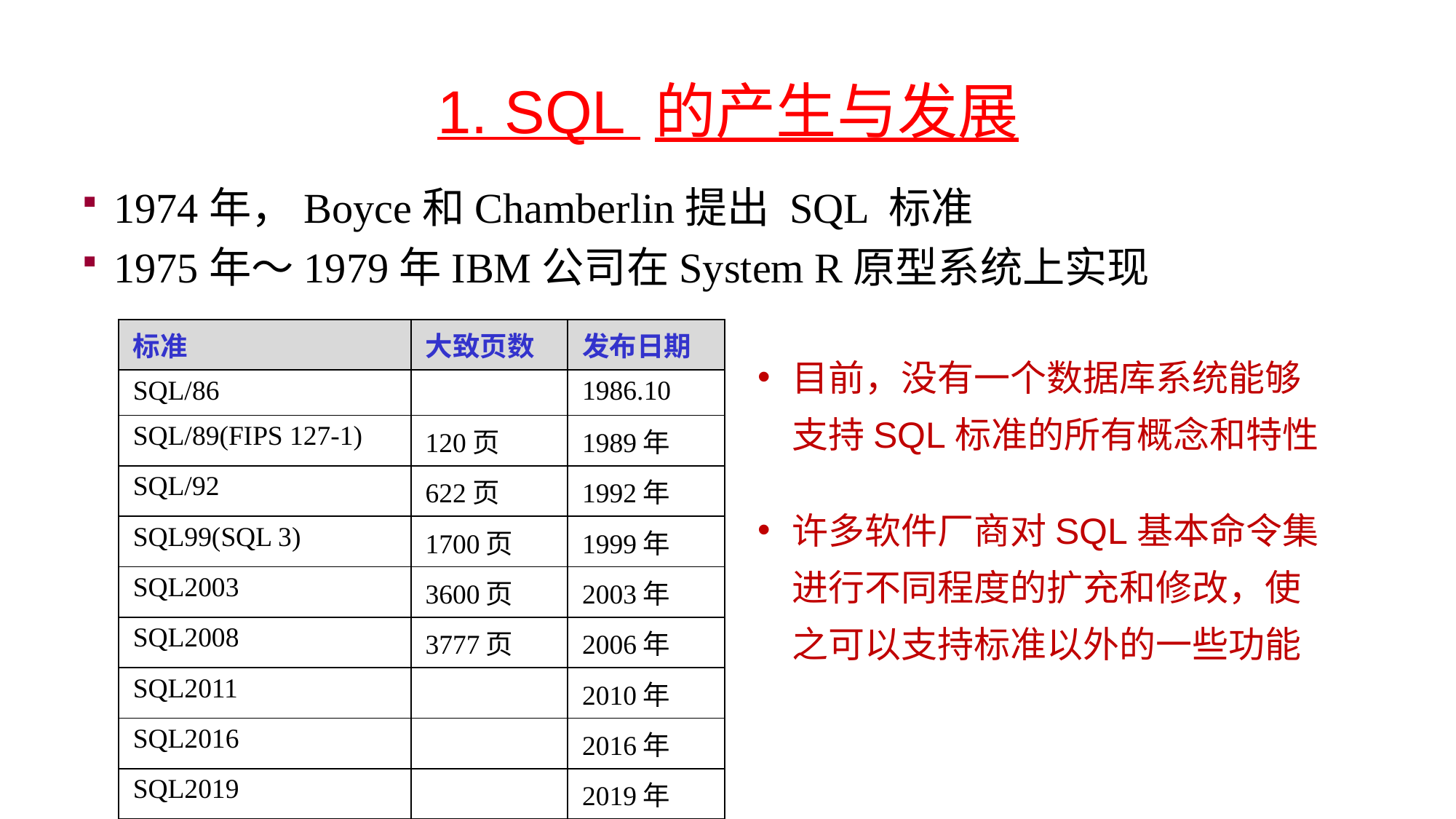

1. SQL 的产生与发展

1974年，Boyce和Chamberlin提出 SQL 标准
1975年～1979年IBM公司在System R原型系统上实现

| 标准 | 大致页数 | 发布日期 |
| --- | --- | --- |
| SQL/86 |  | 1986.10 |
| SQL/89(FIPS 127-1) | 120页 | 1989年 |
| SQL/92 | 622页 | 1992年 |
| SQL99(SQL 3) | 1700页 | 1999年 |
| SQL2003 | 3600页 | 2003年 |
| SQL2008 | 3777页 | 2006年 |
| SQL2011 |  | 2010年 |
| SQL2016 |  | 2016年 |
| SQL2019 |  | 2019年 |
目前，没有一个数据库系统能够支持SQL标准的所有概念和特性

许多软件厂商对SQL基本命令集进行不同程度的扩充和修改，使之可以支持标准以外的一些功能
5